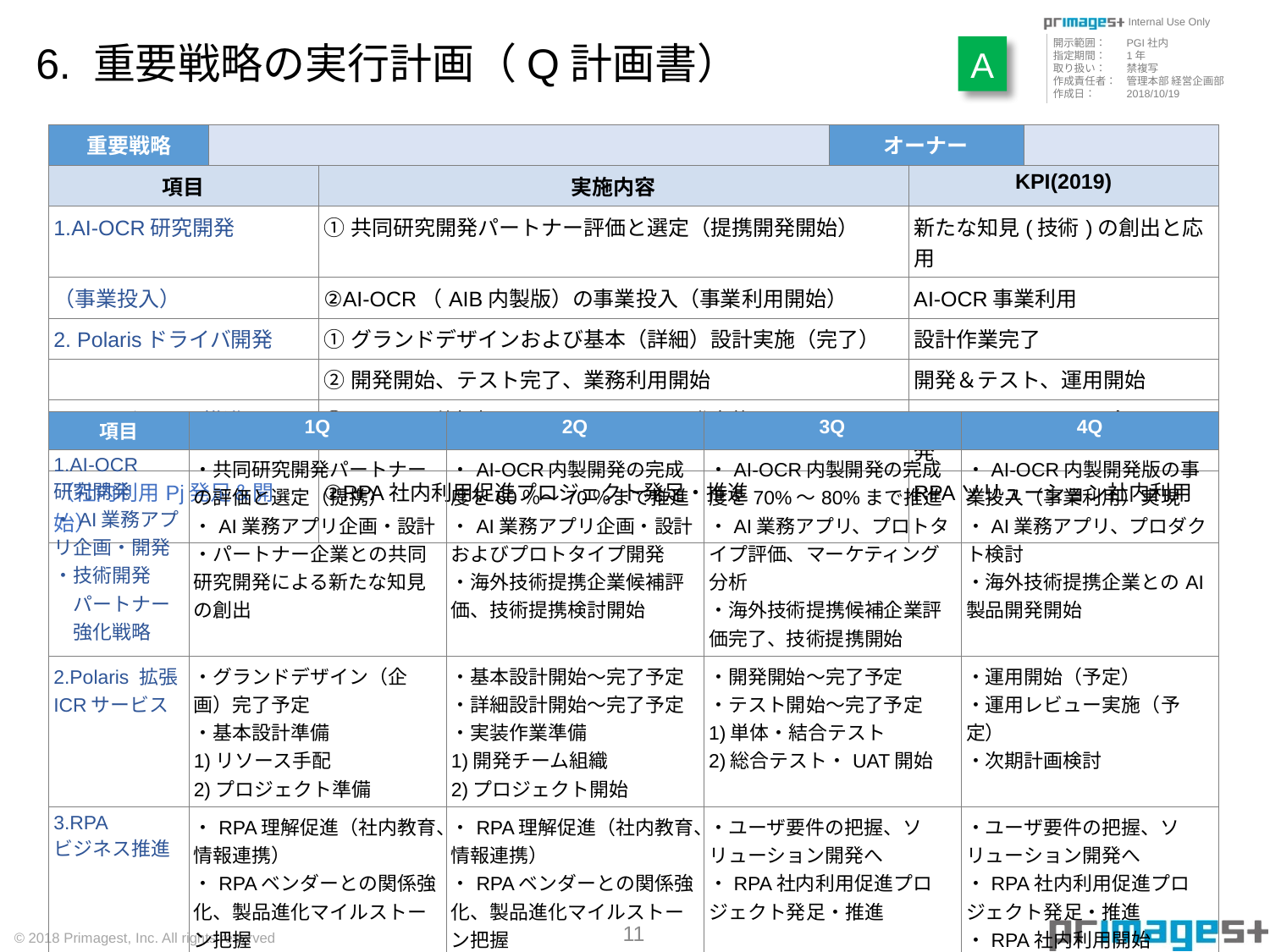

# 6. 重要戦略の実行計画（Q計画書）
A
| 重要戦略 |  |  | オーナー |  |  |
| --- | --- | --- | --- | --- | --- |
| 項目 |  | 実施内容 |  | KPI(2019) |  |
| 1.AI-OCR研究開発 |  | ①共同研究開発パートナー評価と選定（提携開発開始） |  | 新たな知見(技術)の創出と応用 |  |
| （事業投入） |  | ②AI-OCR（AIB内製版）の事業投入（事業利用開始） |  | AI-OCR事業利用 |  |
| 2. Polarisドライバ開発 |  | ①グランドデザインおよび基本（詳細）設計実施（完了） |  | 設計作業完了 |  |
|  |  | ②開発開始、テスト完了、業務利用開始 |  | 開発＆テスト、運用開始 |  |
| 3.RPAビジネス推進 |  | ①ユーザ要件把握とソリューション開発実施 |  | RPAソリューション企画・開発 |  |
| （社内利用Pj発足＆開始） |  | ②RPA社内利用促進プロジェクト発足・推進 |  | RPAソリューション社内利用 |  |
| 項目 | 1Q | 2Q | 3Q | 4Q |
| --- | --- | --- | --- | --- |
| 1.AI-OCR 研究開発 ・AI業務アプリ企画・開発 ・技術開発 　パートナー 　強化戦略 | ・共同研究開発パートナーの評価と選定（提携） ・AI業務アプリ企画・設計 ・パートナー企業との共同研究開発による新たな知見の創出 | ・AI-OCR内製開発の完成度を60％～70％まで推進 ・AI業務アプリ企画・設計およびプロトタイプ開発 ・海外技術提携企業候補評価、技術提携検討開始 | ・AI-OCR内製開発の完成度を70%～80%まで推進 ・AI業務アプリ、プロトタイプ評価、マーケティング分析 ・海外技術提携候補企業評価完了、技術提携開始 | ・AI-OCR内製開発版の事業投入（事業利用）実現 ・AI業務アプリ、プロダクト検討 ・海外技術提携企業とのAI製品開発開始 |
| 2.Polaris 拡張 ICRサービス | ・グランドデザイン（企画）完了予定 ・基本設計準備 1)リソース手配 2)プロジェクト準備 | ・基本設計開始～完了予定 ・詳細設計開始～完了予定 ・実装作業準備 1)開発チーム組織 2)プロジェクト開始 | ・開発開始～完了予定 ・テスト開始～完了予定 1)単体・結合テスト 2)総合テスト・UAT開始 | ・運用開始（予定） ・運用レビュー実施（予定） ・次期計画検討 |
| 3.RPA ビジネス推進 | ・RPA理解促進（社内教育、情報連携） ・RPAベンダーとの関係強化、製品進化マイルストーン把握 | ・RPA理解促進（社内教育、情報連携） ・RPAベンダーとの関係強化、製品進化マイルストーン把握 | ・ユーザ要件の把握、ソリューション開発へ ・RPA社内利用促進プロジェクト発足・推進 | ・ユーザ要件の把握、ソリューション開発へ ・RPA社内利用促進プロジェクト発足・推進 ・RPA社内利用開始 |
© 2018 Primagest, Inc. All rights reserved
11